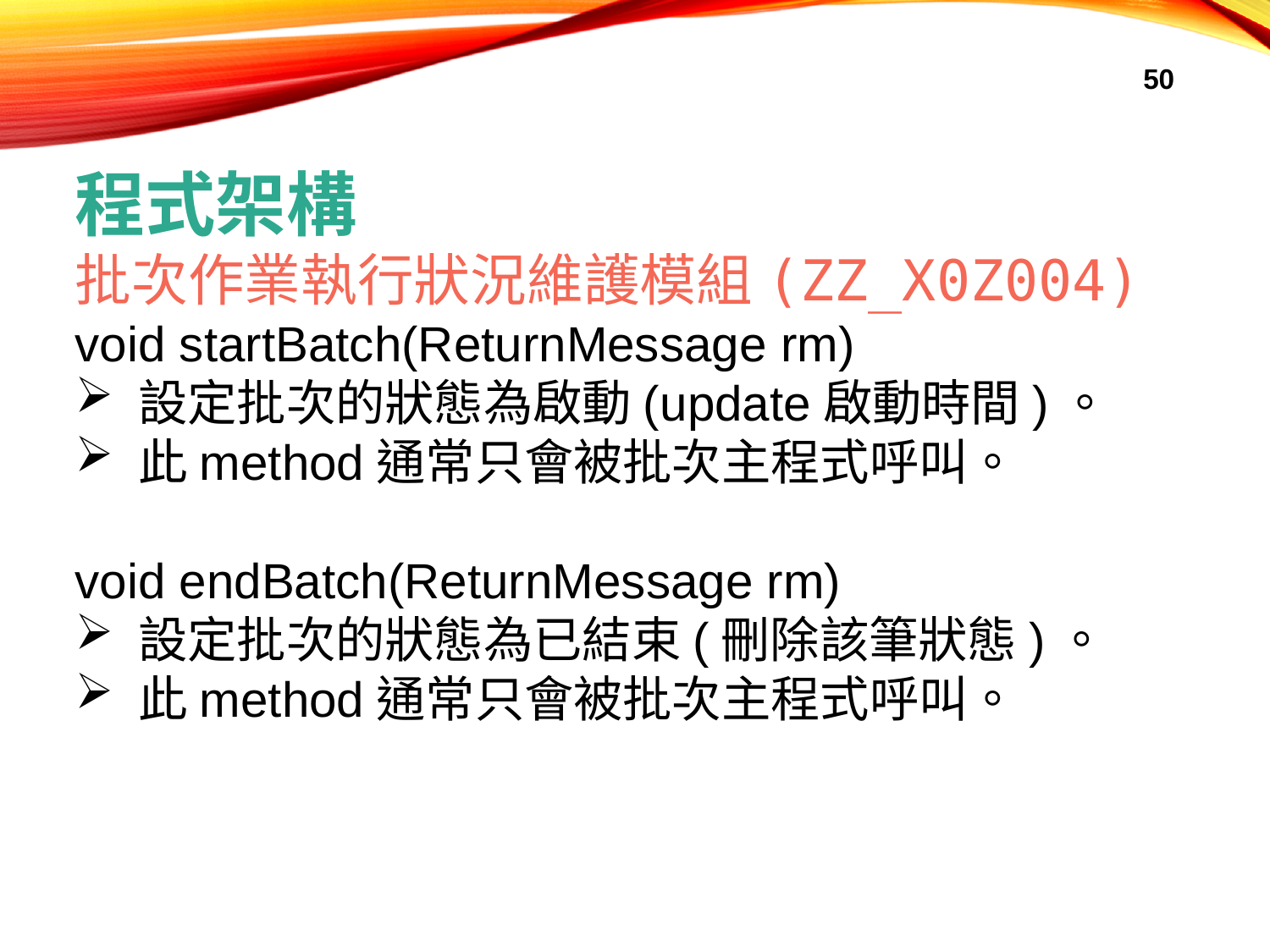

50
程式架構
批次作業執行狀況維護模組(ZZ_X0Z004)
void startBatch(ReturnMessage rm)
設定批次的狀態為啟動(update啟動時間)。
此method通常只會被批次主程式呼叫。

void endBatch(ReturnMessage rm)
設定批次的狀態為已結束(刪除該筆狀態)。
此method通常只會被批次主程式呼叫。